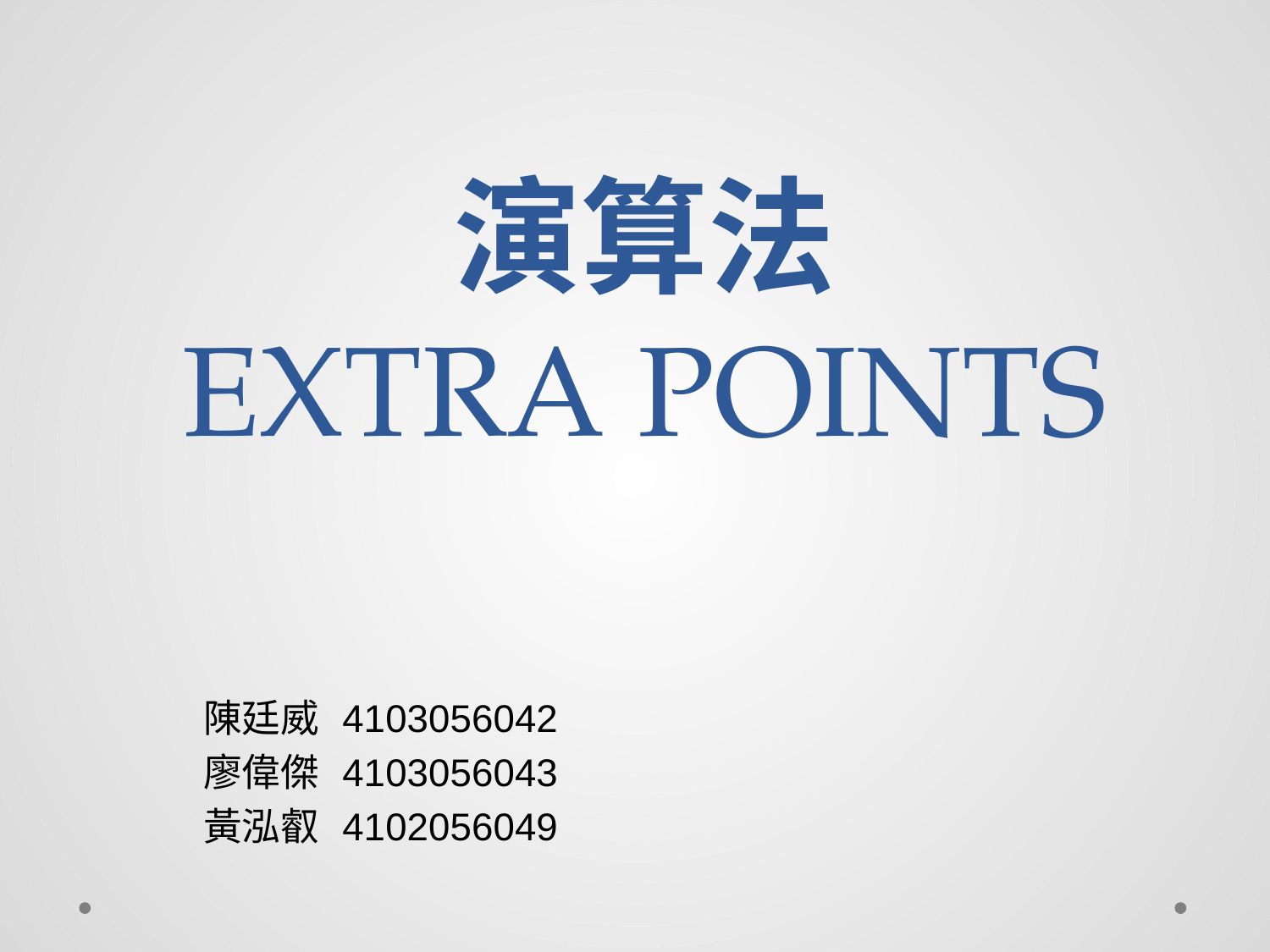

# 演算法 EXTRA POINTS
陳廷威  4103056042
廖偉傑  4103056043
黃泓叡  4102056049